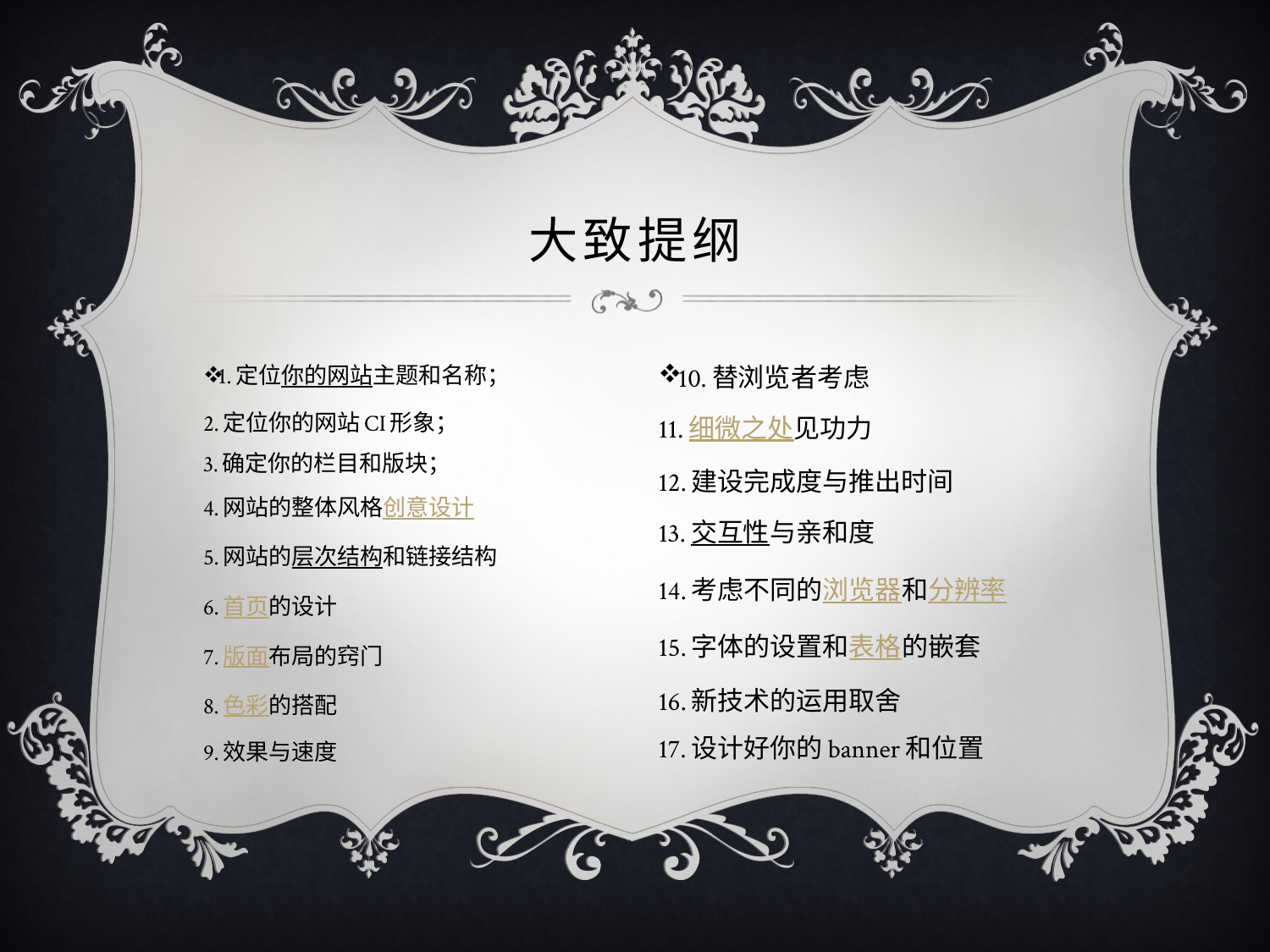

# 大致提纲
1.定位你的网站主题和名称；
2.定位你的网站CI形象；
3.确定你的栏目和版块；
4.网站的整体风格创意设计
5.网站的层次结构和链接结构
6.首页的设计
7.版面布局的窍门
8.色彩的搭配
9.效果与速度
10.替浏览者考虑
11.细微之处见功力
12.建设完成度与推出时间
13.交互性与亲和度
14.考虑不同的浏览器和分辨率
15.字体的设置和表格的嵌套
16.新技术的运用取舍
17.设计好你的banner和位置